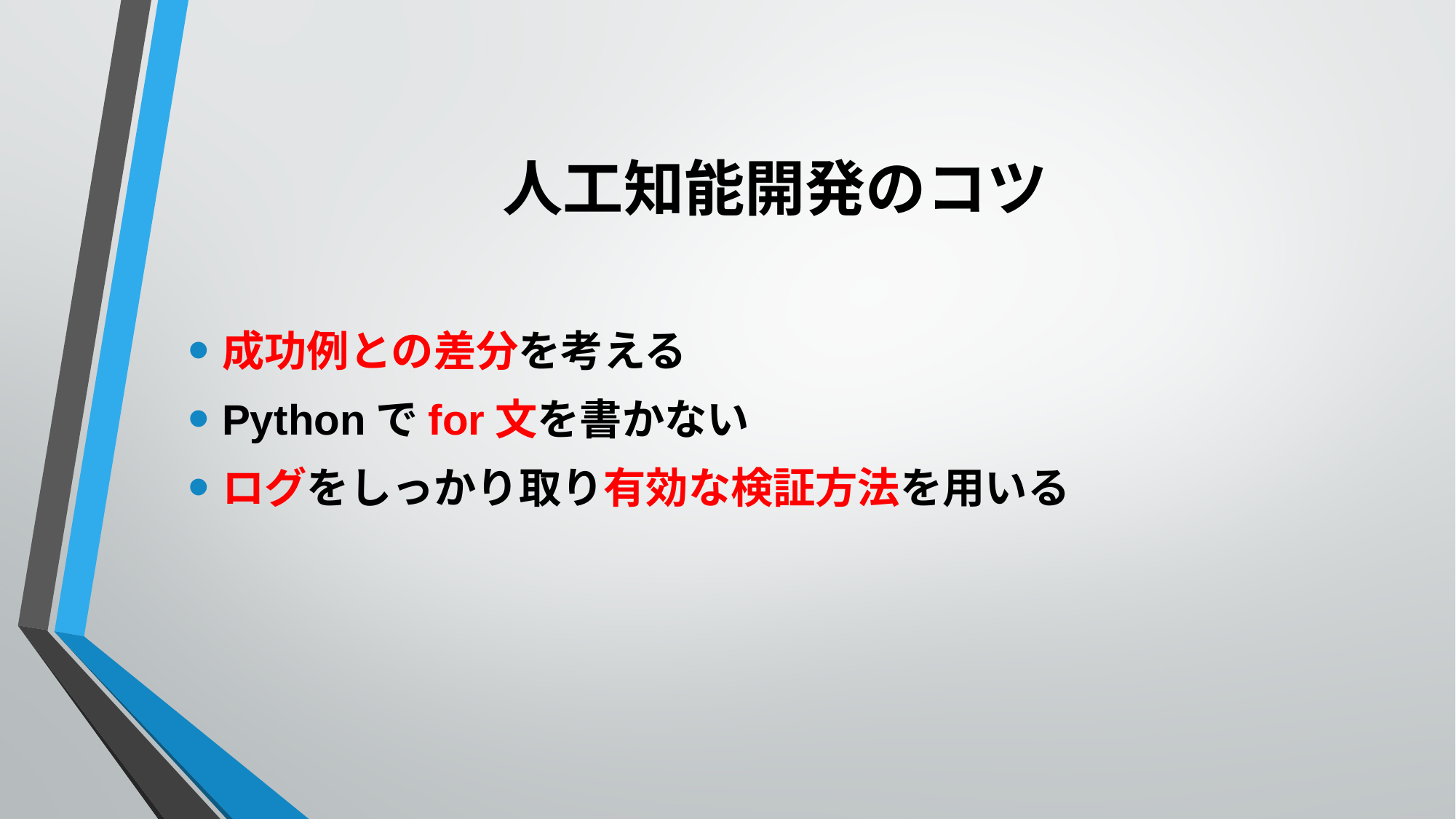

# 人工知能開発のコツ
成功例との差分を考える
Pythonでfor文を書かない
ログをしっかり取り有効な検証方法を用いる